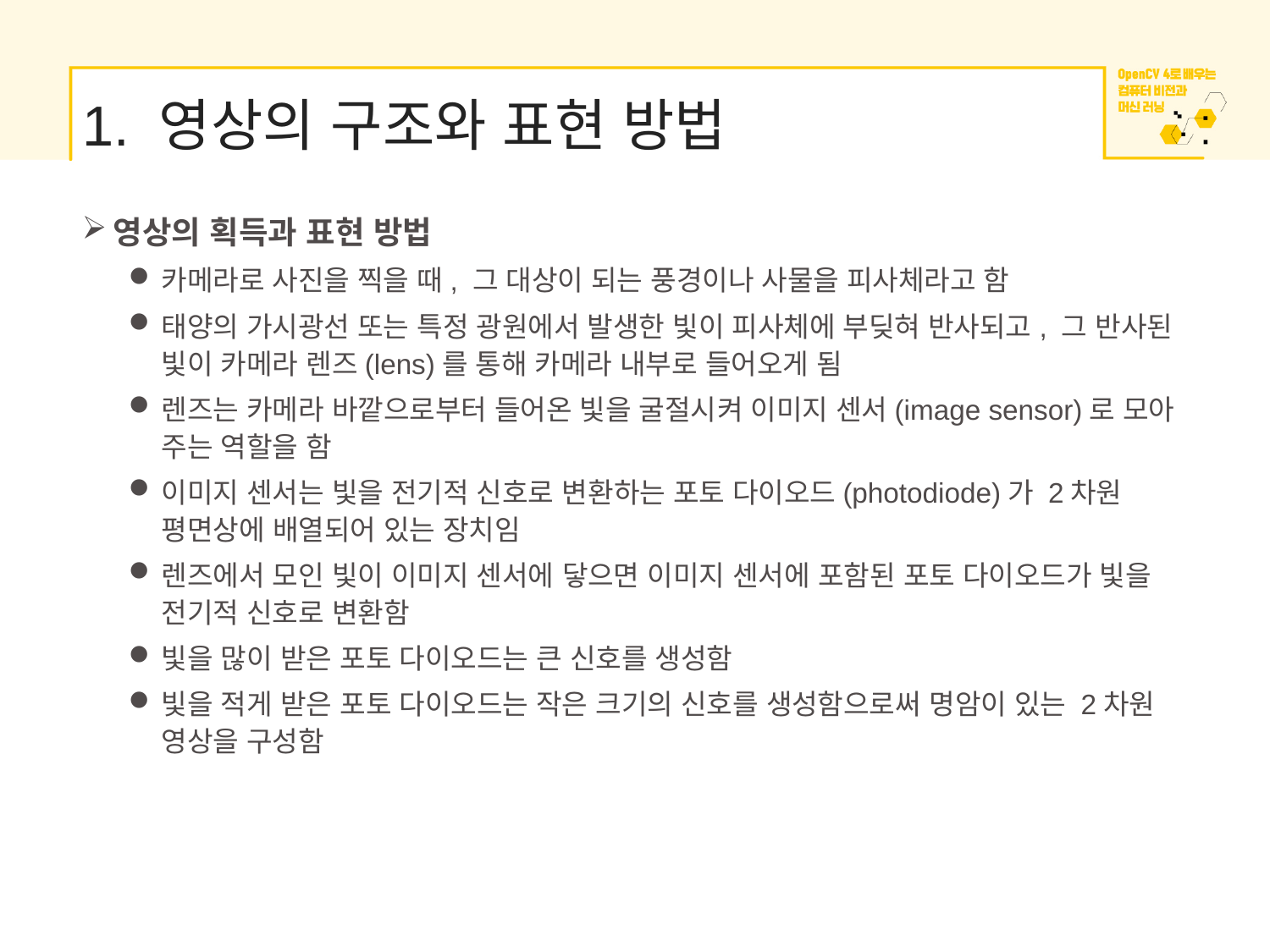

# 1. 영상의 구조와 표현 방법
영상의 획득과 표현 방법
카메라로 사진을 찍을 때, 그 대상이 되는 풍경이나 사물을 피사체라고 함
태양의 가시광선 또는 특정 광원에서 발생한 빛이 피사체에 부딪혀 반사되고, 그 반사된 빛이 카메라 렌즈(lens)를 통해 카메라 내부로 들어오게 됨
렌즈는 카메라 바깥으로부터 들어온 빛을 굴절시켜 이미지 센서(image sensor)로 모아 주는 역할을 함
이미지 센서는 빛을 전기적 신호로 변환하는 포토 다이오드(photodiode)가 2차원 평면상에 배열되어 있는 장치임
렌즈에서 모인 빛이 이미지 센서에 닿으면 이미지 센서에 포함된 포토 다이오드가 빛을 전기적 신호로 변환함
빛을 많이 받은 포토 다이오드는 큰 신호를 생성함
빛을 적게 받은 포토 다이오드는 작은 크기의 신호를 생성함으로써 명암이 있는 2차원 영상을 구성함